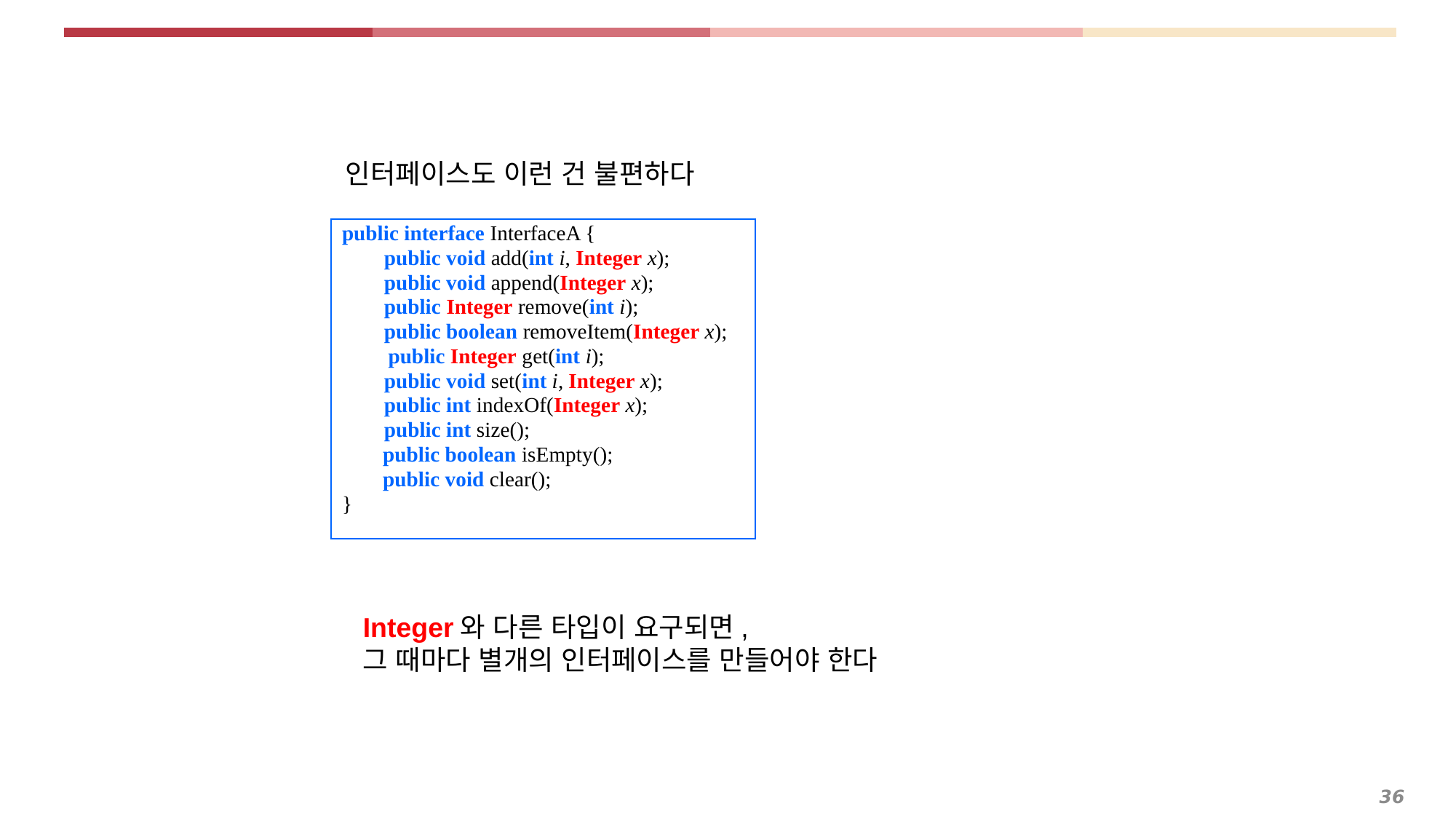

인터페이스도 이런 건 불편하다
public interface InterfaceA {
        public void add(int i, Integer x);
        public void append(Integer x);
        public Integer remove(int i);
        public boolean removeItem(Integer x);
       	 public Integer get(int i);
        public void set(int i, Integer x);
        public int indexOf(Integer x);
        public int size();
       	public boolean isEmpty();
       	public void clear();
}
Integer와 다른 타입이 요구되면,
그 때마다 별개의 인터페이스를 만들어야 한다